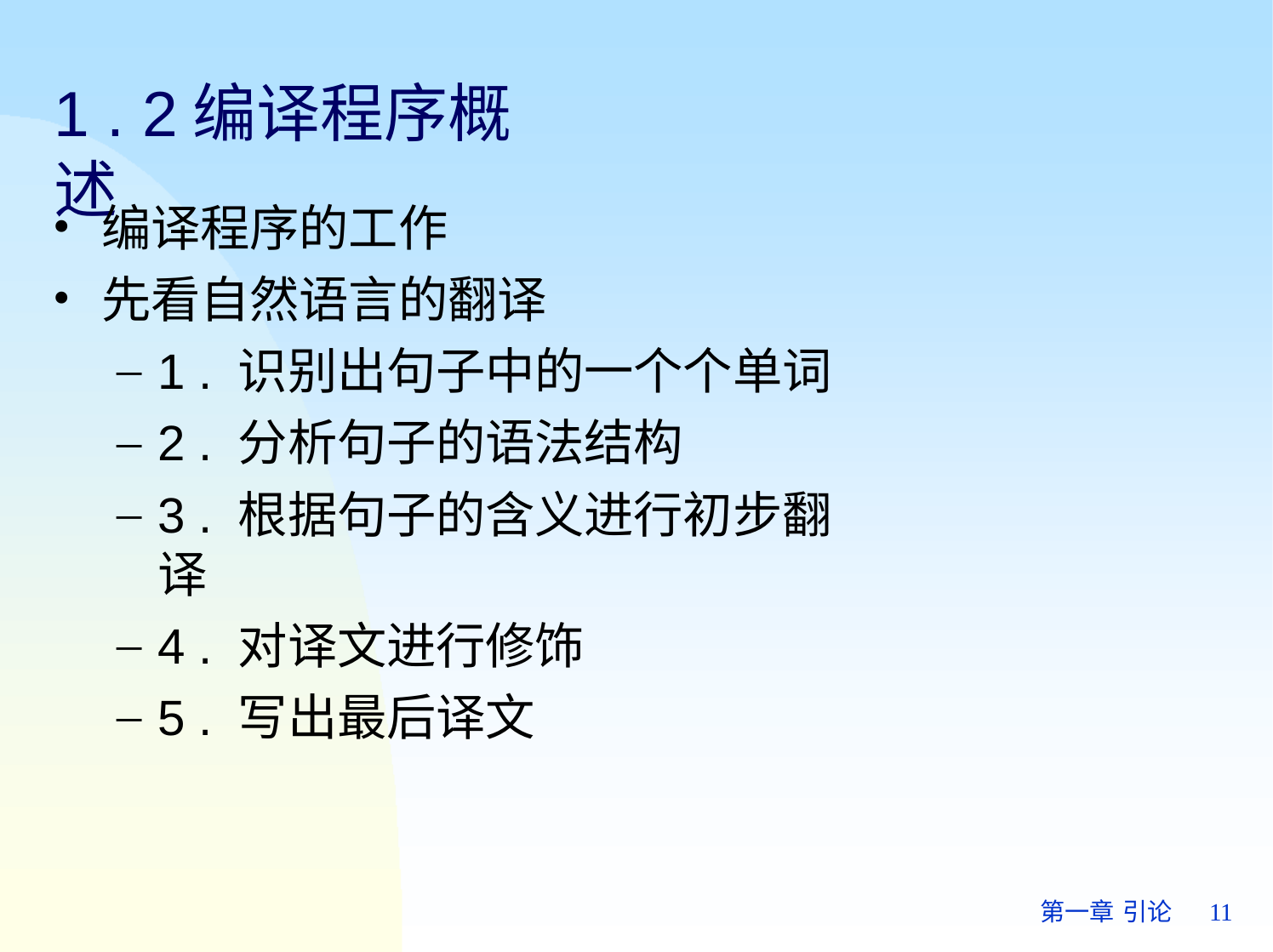

# 1 . 2编译程序概述
编译程序的工作
先看自然语言的翻译
1 . 识别出句子中的一个个单词
2 . 分析句子的语法结构
3 . 根据句子的含义进行初步翻译
4 . 对译文进行修饰
5 . 写出最后译文
第一章 引论	11